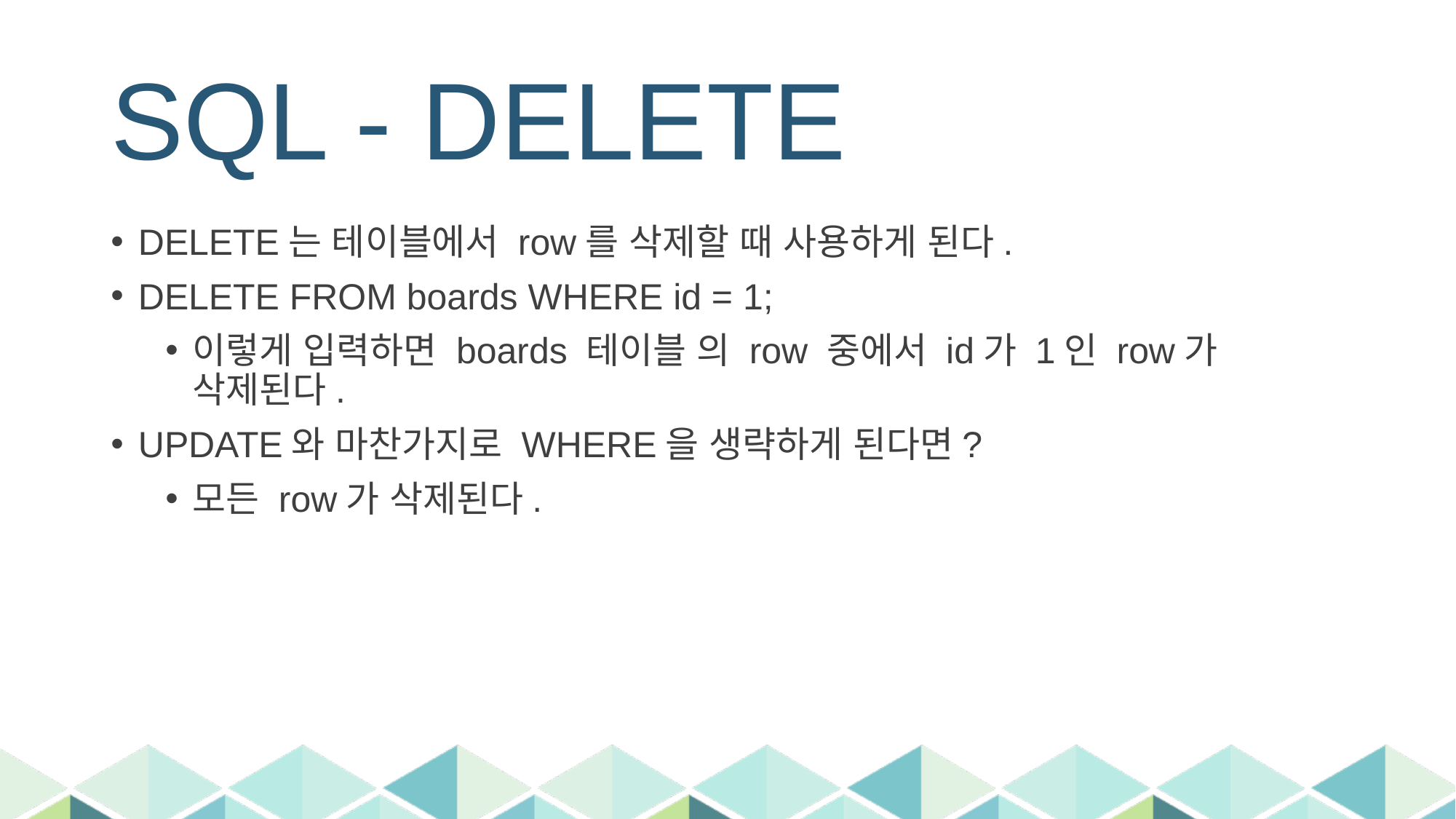

# SQL - DELETE
DELETE는 테이블에서 row를 삭제할 때 사용하게 된다.
DELETE FROM boards WHERE id = 1;
이렇게 입력하면 boards 테이블 의 row 중에서 id가 1인 row가 삭제된다.
UPDATE와 마찬가지로 WHERE을 생략하게 된다면?
모든 row가 삭제된다.